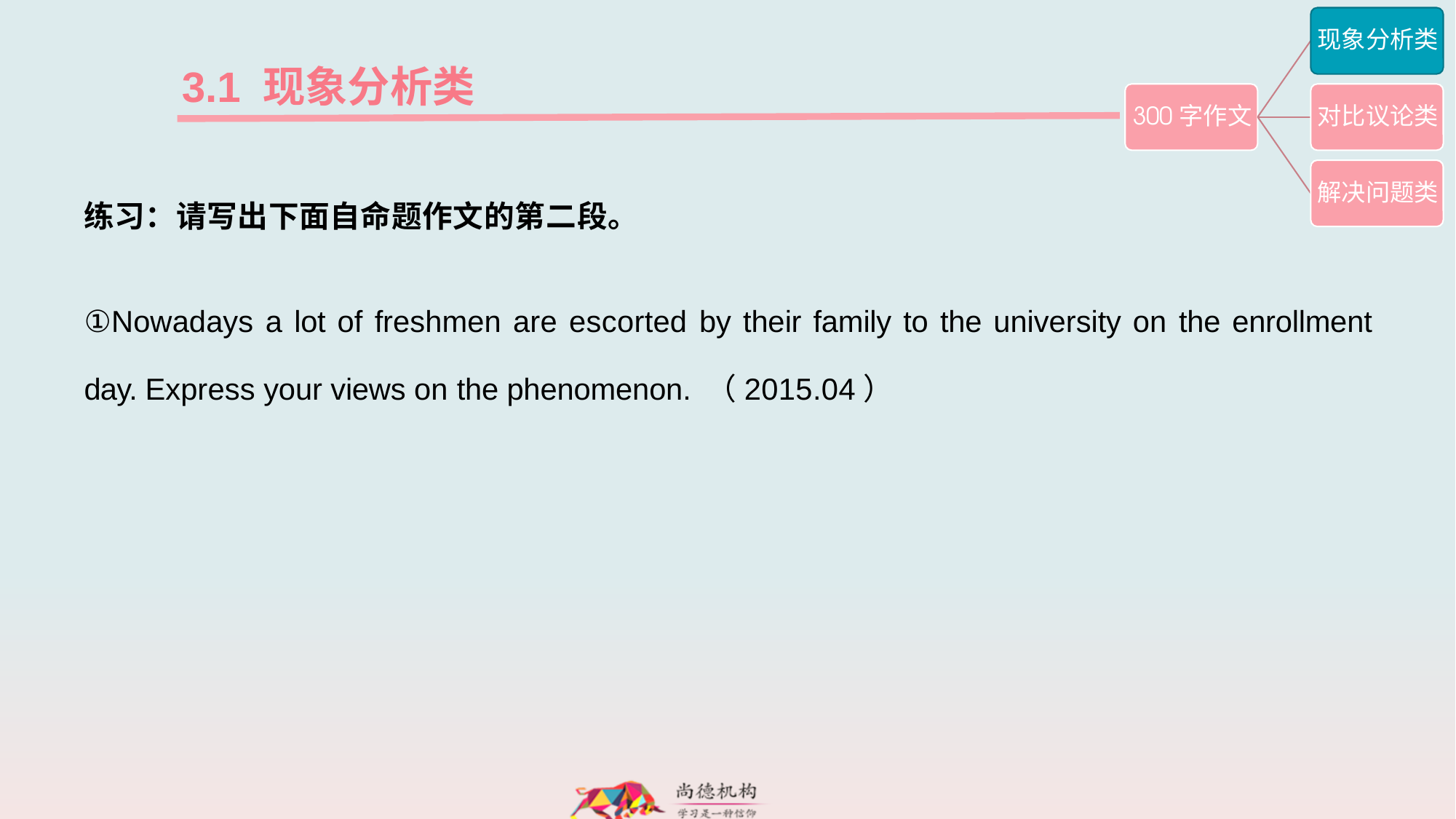

300字作文

现象分析类

对比议论类

解决问题类
3.1 现象分析类
练习：请写出下面自命题作文的第二段。

①Nowadays a lot of freshmen are escorted by their family to the university on the enrollment day. Express your views on the phenomenon. （2015.04）